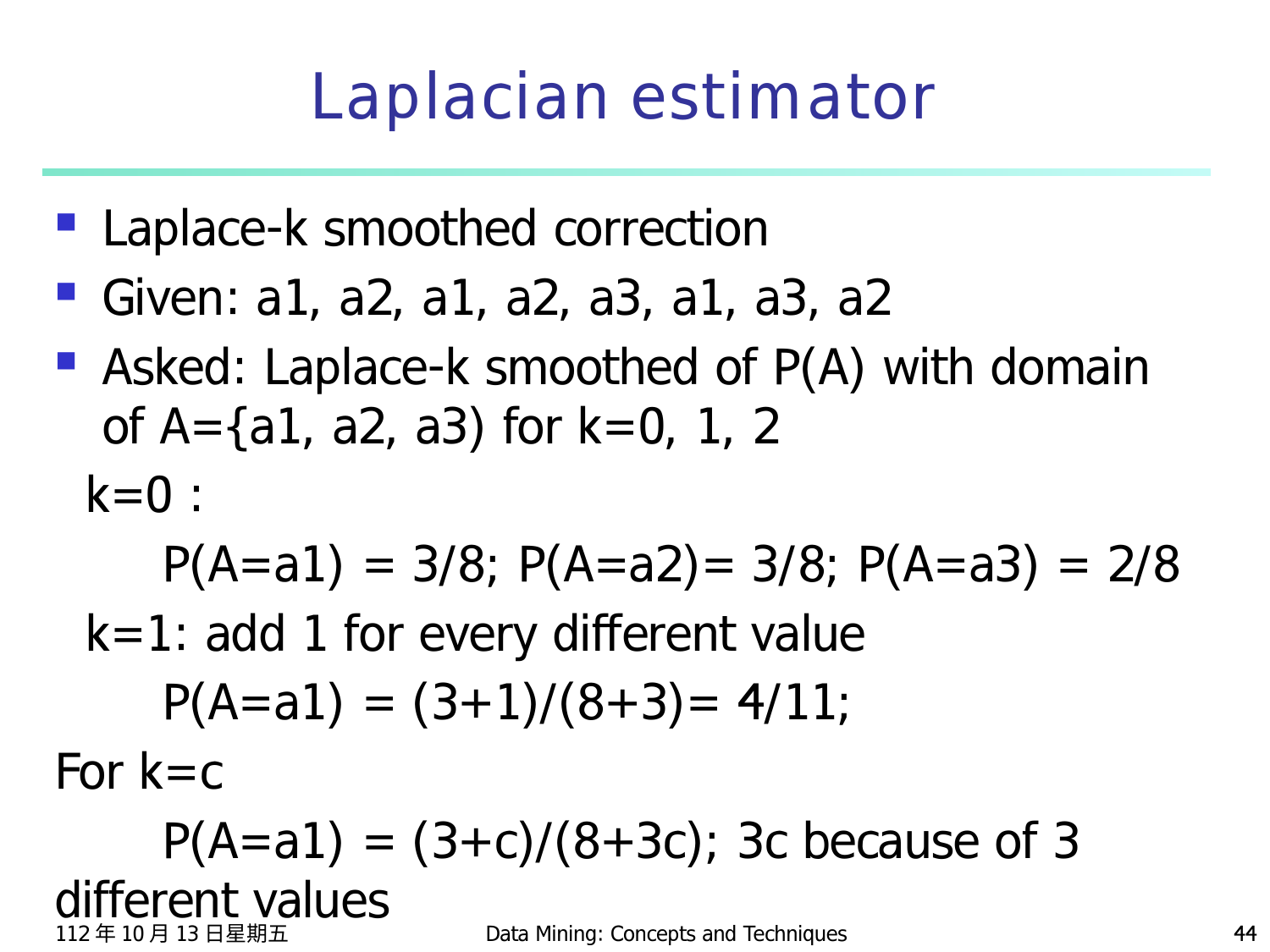

# Laplacian estimator
Laplace-k smoothed correction
Given: a1, a2, a1, a2, a3, a1, a3, a2
Asked: Laplace-k smoothed of P(A) with domain of A={a1, a2, a3) for k=0, 1, 2
  k=0 :
       P(A=a1) = 3/8; P(A=a2)= 3/8; P(A=a3) = 2/8
  k=1: add 1 for every different value
       P(A=a1) = (3+1)/(8+3)= 4/11;
For k=c
       P(A=a1) = (3+c)/(8+3c); 3c because of 3 different values

112年10月13日星期五
Data Mining: Concepts and Techniques
44